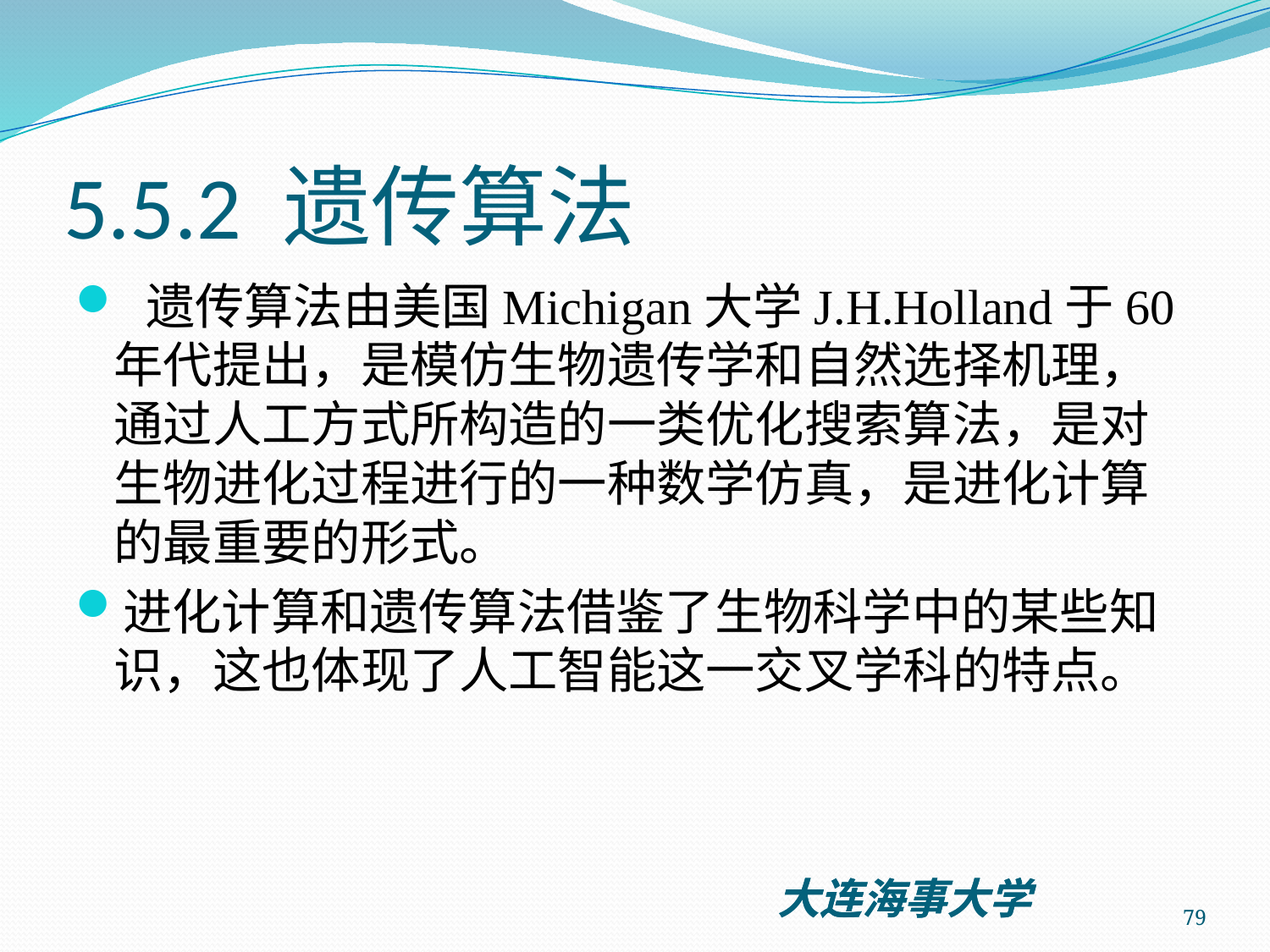

# 5.5.2 遗传算法
 遗传算法由美国Michigan大学J.H.Holland于60年代提出，是模仿生物遗传学和自然选择机理，通过人工方式所构造的一类优化搜索算法，是对生物进化过程进行的一种数学仿真，是进化计算的最重要的形式。
进化计算和遗传算法借鉴了生物科学中的某些知识，这也体现了人工智能这一交叉学科的特点。

79